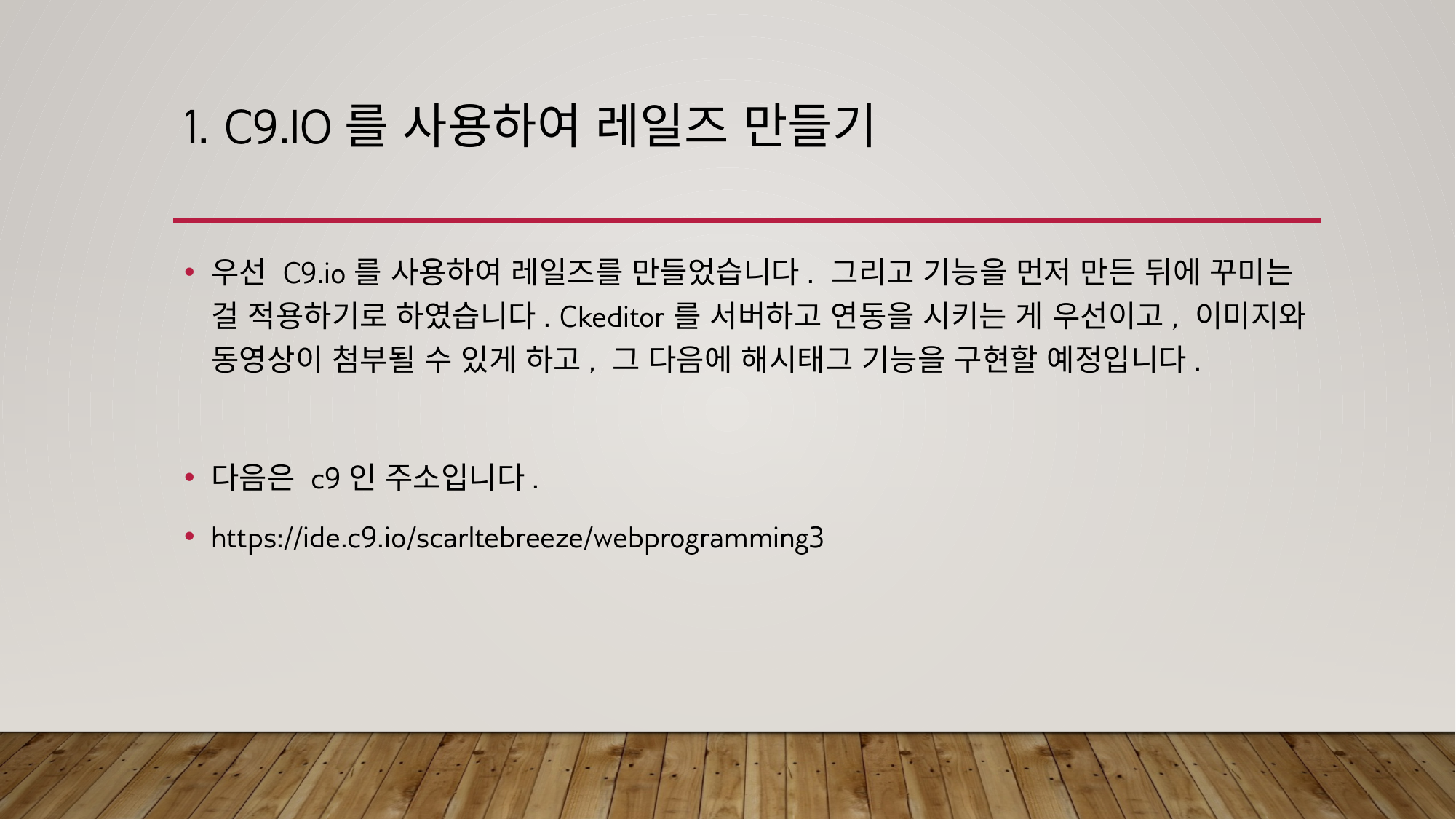

# 1. C9.io를 사용하여 레일즈 만들기
우선 C9.io를 사용하여 레일즈를 만들었습니다. 그리고 기능을 먼저 만든 뒤에 꾸미는 걸 적용하기로 하였습니다. Ckeditor를 서버하고 연동을 시키는 게 우선이고, 이미지와 동영상이 첨부될 수 있게 하고, 그 다음에 해시태그 기능을 구현할 예정입니다.

다음은 c9인 주소입니다.
https://ide.c9.io/scarltebreeze/webprogramming3